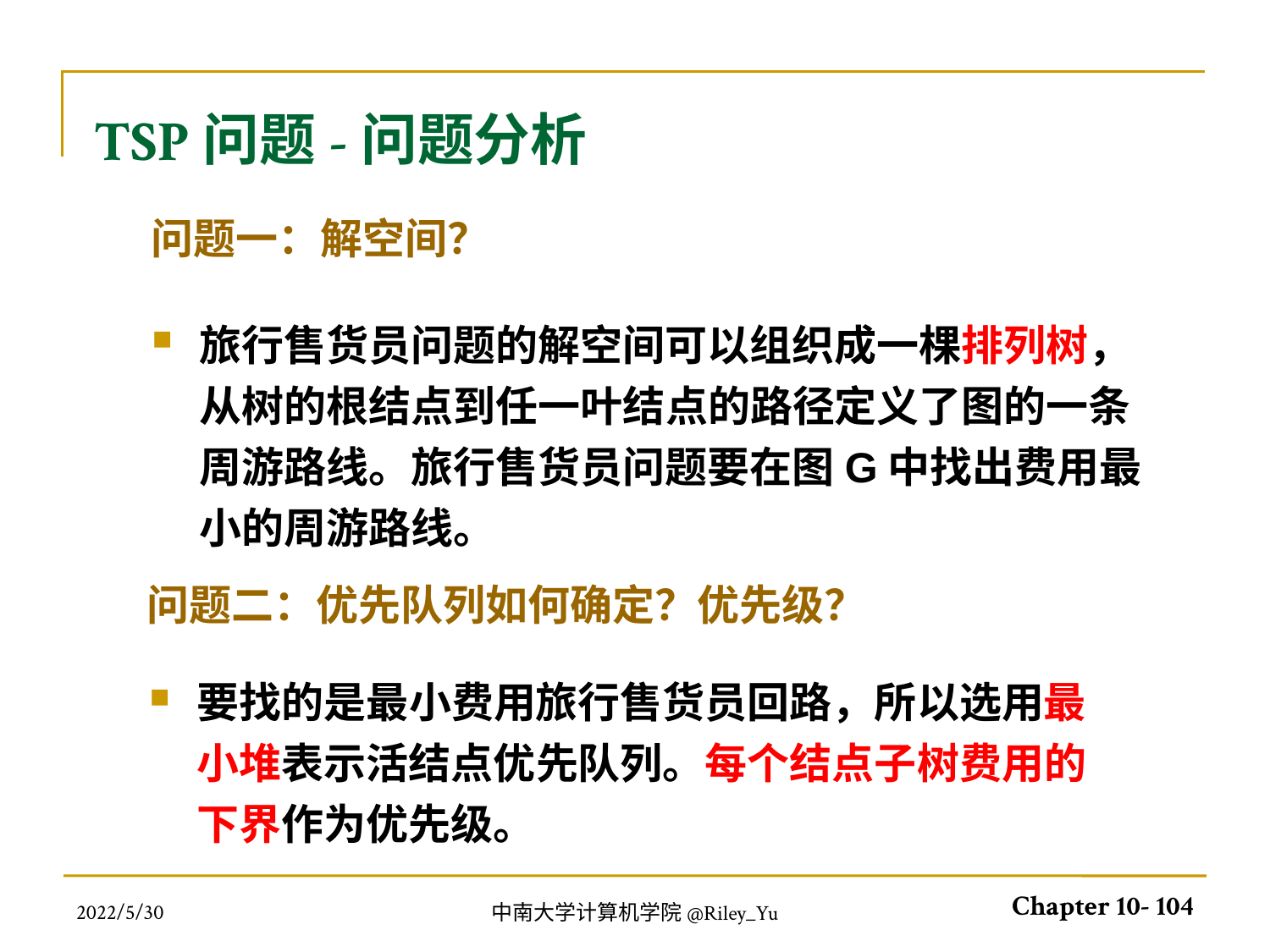

# TSP问题-问题分析
问题一：解空间？
旅行售货员问题的解空间可以组织成一棵排列树，从树的根结点到任一叶结点的路径定义了图的一条周游路线。旅行售货员问题要在图G中找出费用最小的周游路线。
问题二：优先队列如何确定？优先级？
要找的是最小费用旅行售货员回路，所以选用最小堆表示活结点优先队列。每个结点子树费用的下界作为优先级。
2022/5/30
Chapter 10- 104
中南大学计算机学院@Riley_Yu